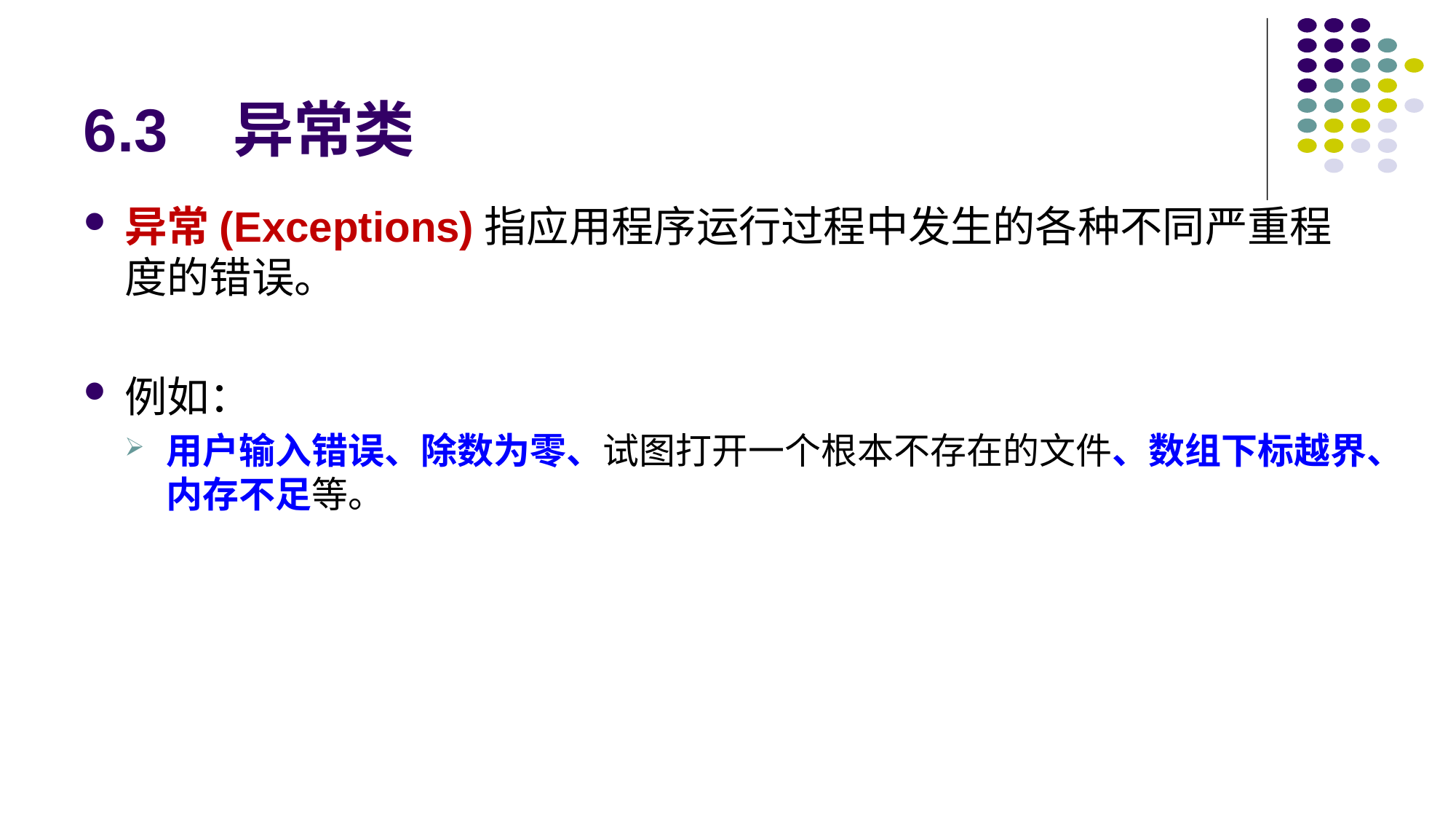

# 6.3   异常类
异常(Exceptions)指应用程序运行过程中发生的各种不同严重程度的错误。

例如：
用户输入错误、除数为零、试图打开一个根本不存在的文件、数组下标越界、内存不足等。

12